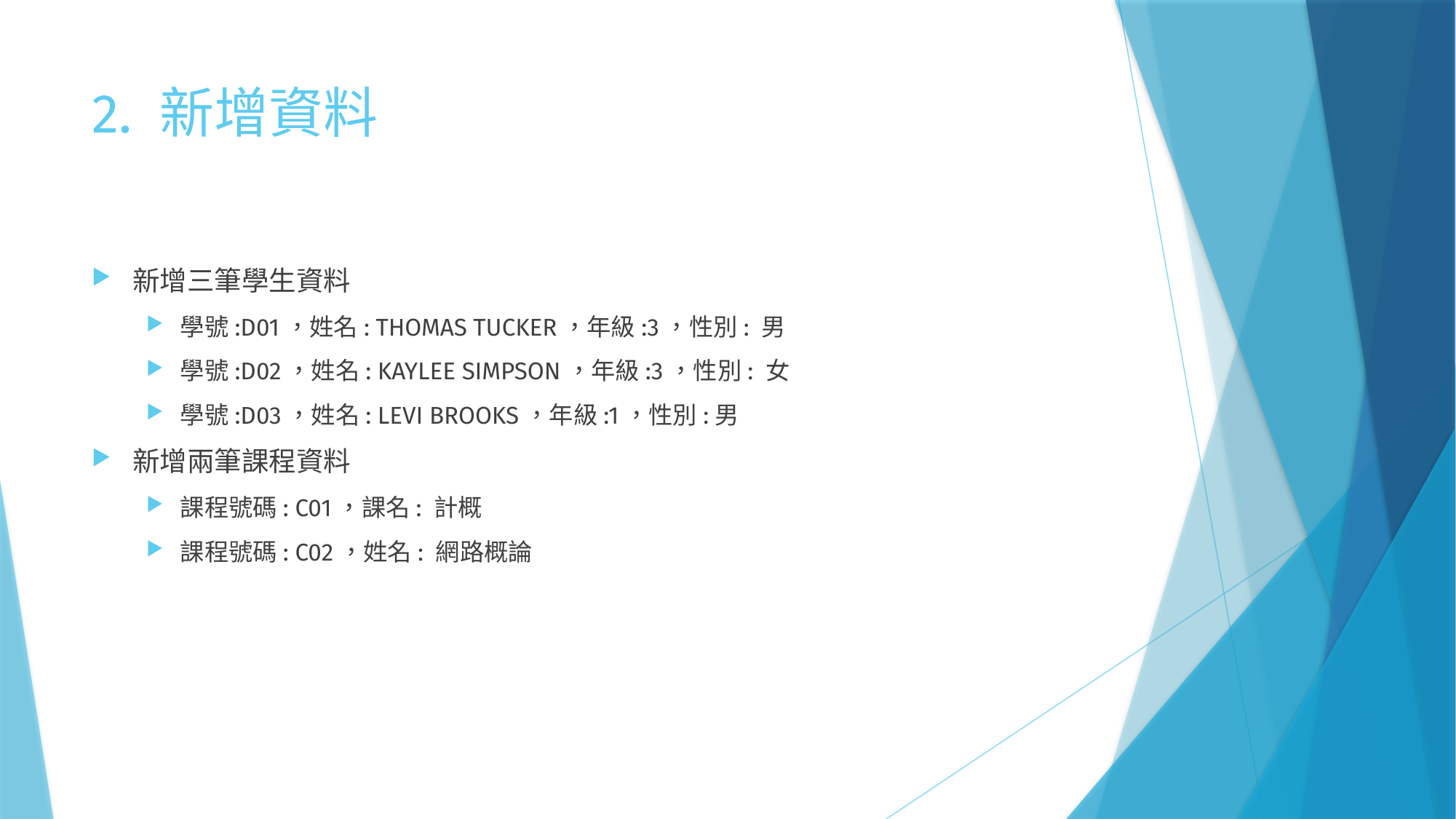

# 2. 新增資料
新增三筆學生資料
學號:D01，姓名: THOMAS TUCKER，年級:3，性別: 男
學號:D02，姓名: KAYLEE SIMPSON，年級:3，性別: 女
學號:D03，姓名: LEVI BROOKS，年級:1，性別:男
新增兩筆課程資料
課程號碼: C01，課名: 計概
課程號碼: C02，姓名: 網路概論